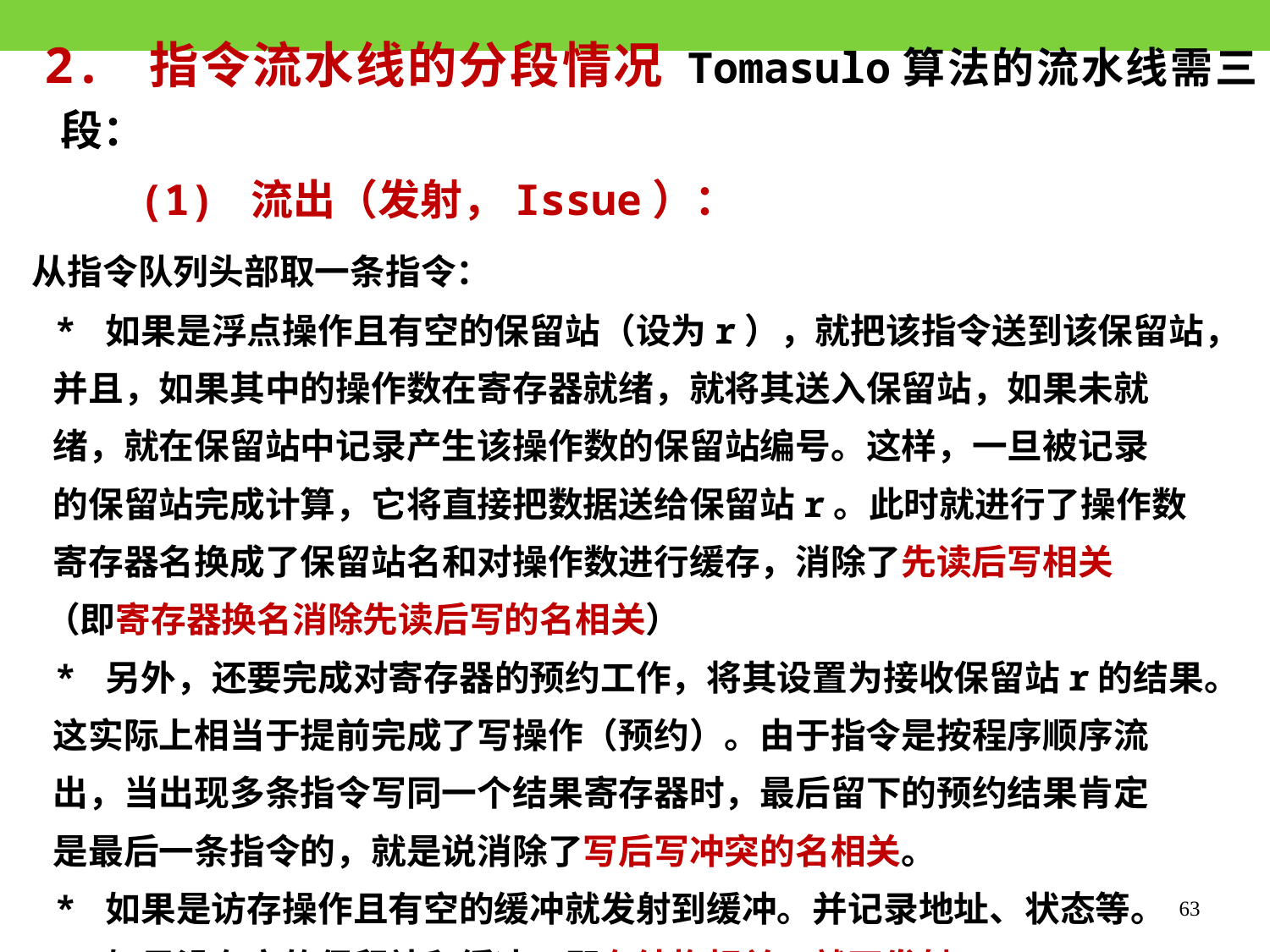

2. 指令流水线的分段情况 Tomasulo算法的流水线需三段：
     (1) 流出（发射，Issue）：
 从指令队列头部取一条指令：
  * 如果是浮点操作且有空的保留站（设为r），就把该指令送到该保留站，
    并且，如果其中的操作数在寄存器就绪，就将其送入保留站，如果未就
    绪，就在保留站中记录产生该操作数的保留站编号。这样，一旦被记录
    的保留站完成计算，它将直接把数据送给保留站r。此时就进行了操作数
    寄存器名换成了保留站名和对操作数进行缓存，消除了先读后写相关
   （即寄存器换名消除先读后写的名相关）
  * 另外，还要完成对寄存器的预约工作，将其设置为接收保留站r的结果。
    这实际上相当于提前完成了写操作（预约）。由于指令是按程序顺序流
    出，当出现多条指令写同一个结果寄存器时，最后留下的预约结果肯定
    是最后一条指令的，就是说消除了写后写冲突的名相关。
  * 如果是访存操作且有空的缓冲就发射到缓冲。并记录地址、状态等。
  * 如果没有空的保留站和缓冲，即有结构相关，就不发射。

63